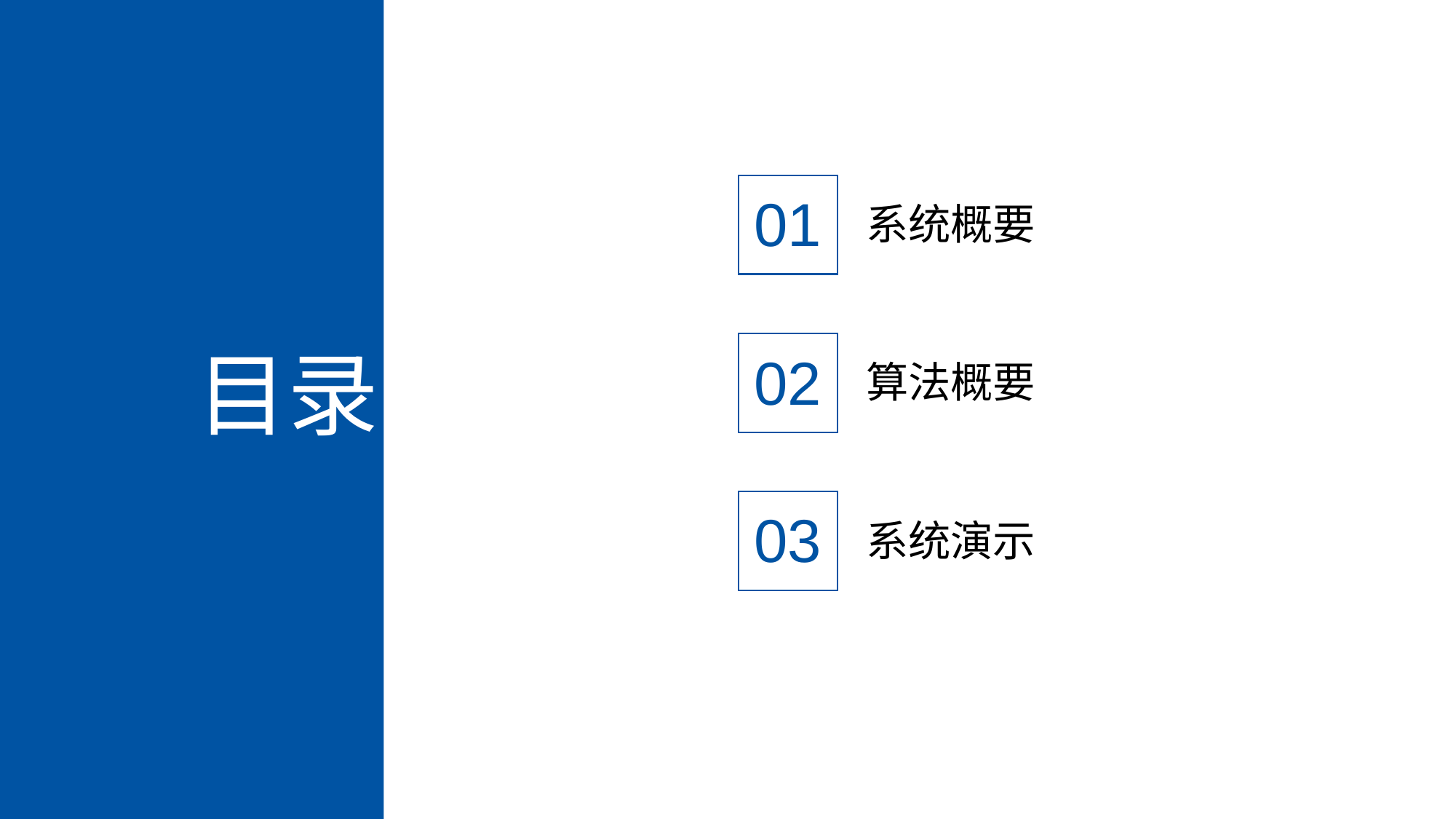

01
系统概要
目录

02
算法概要

03
系统演示